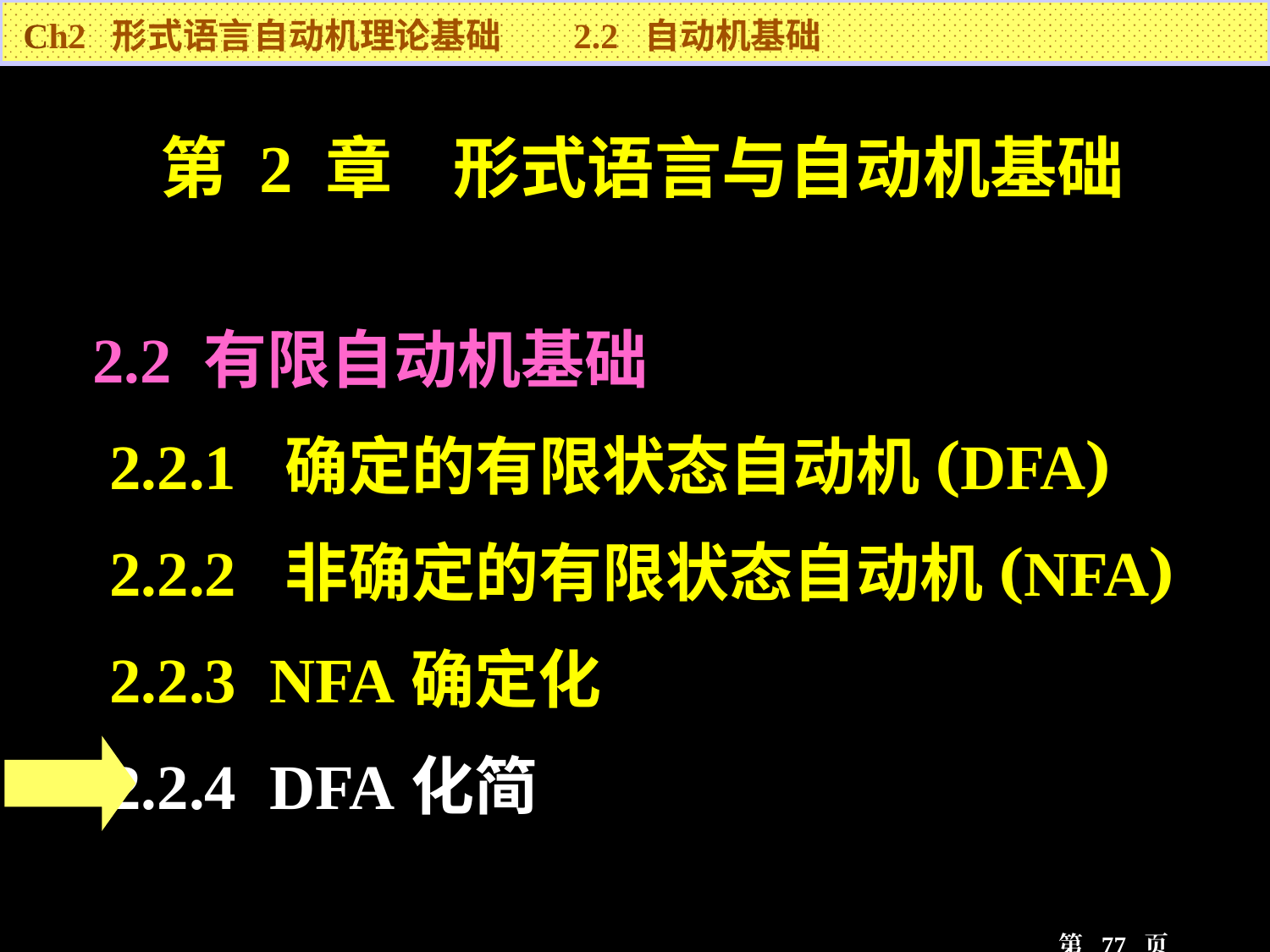

Ch2  形式语言自动机理论基础        2.2  自动机基础
第 2 章    形式语言与自动机基础
 2.2 有限自动机基础
  2.2.1  确定的有限状态自动机(DFA)
  2.2.2  非确定的有限状态自动机(NFA)
  2.2.3  NFA确定化
  2.2.4  DFA化简